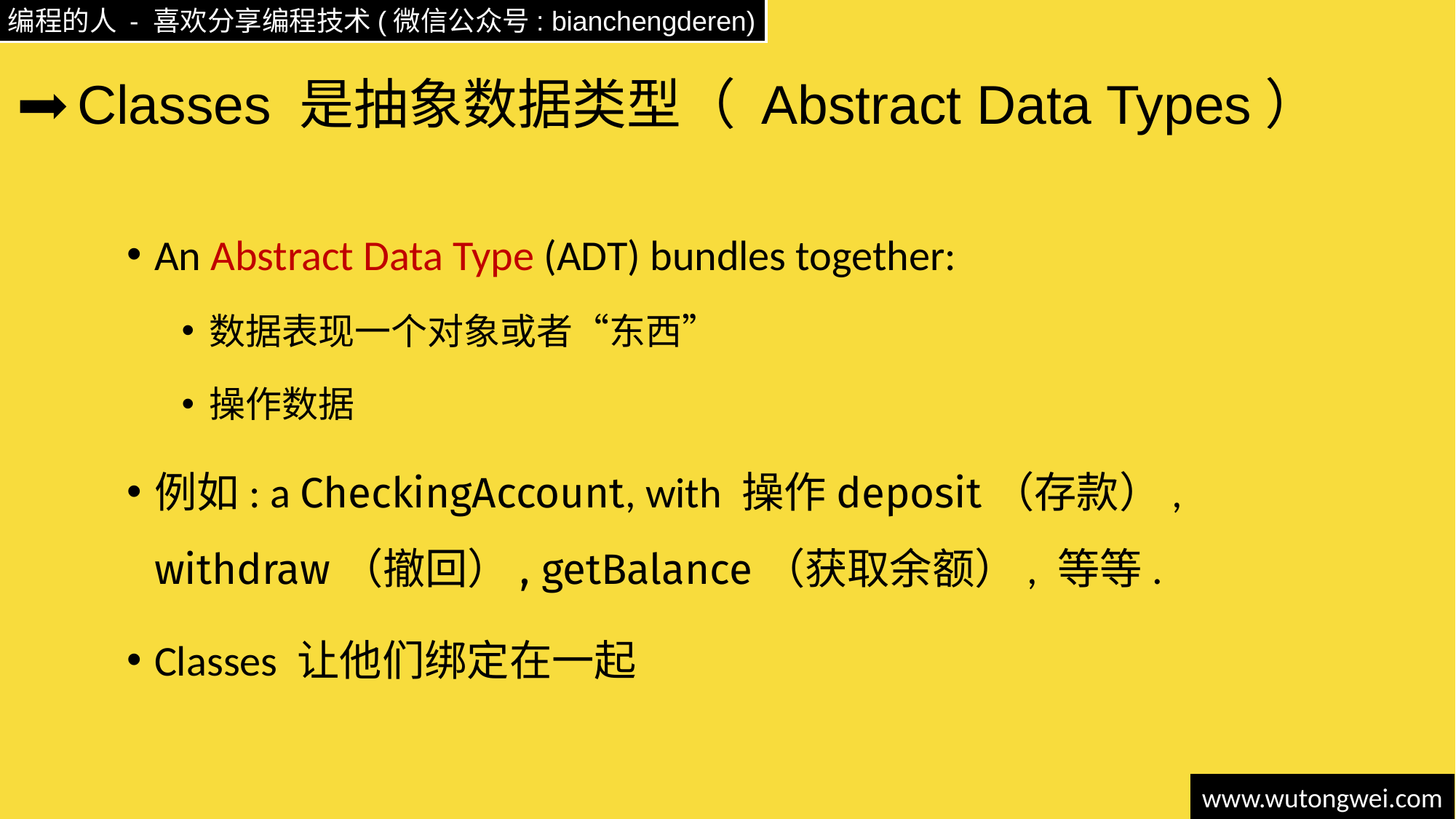

# Classes 是抽象数据类型（ Abstract Data Types）
An Abstract Data Type (ADT) bundles together:
数据表现一个对象或者“东西”
操作数据
例如: a CheckingAccount, with 操作deposit（存款）, withdraw（撤回）, getBalance（获取余额）, 等等.
Classes 让他们绑定在一起